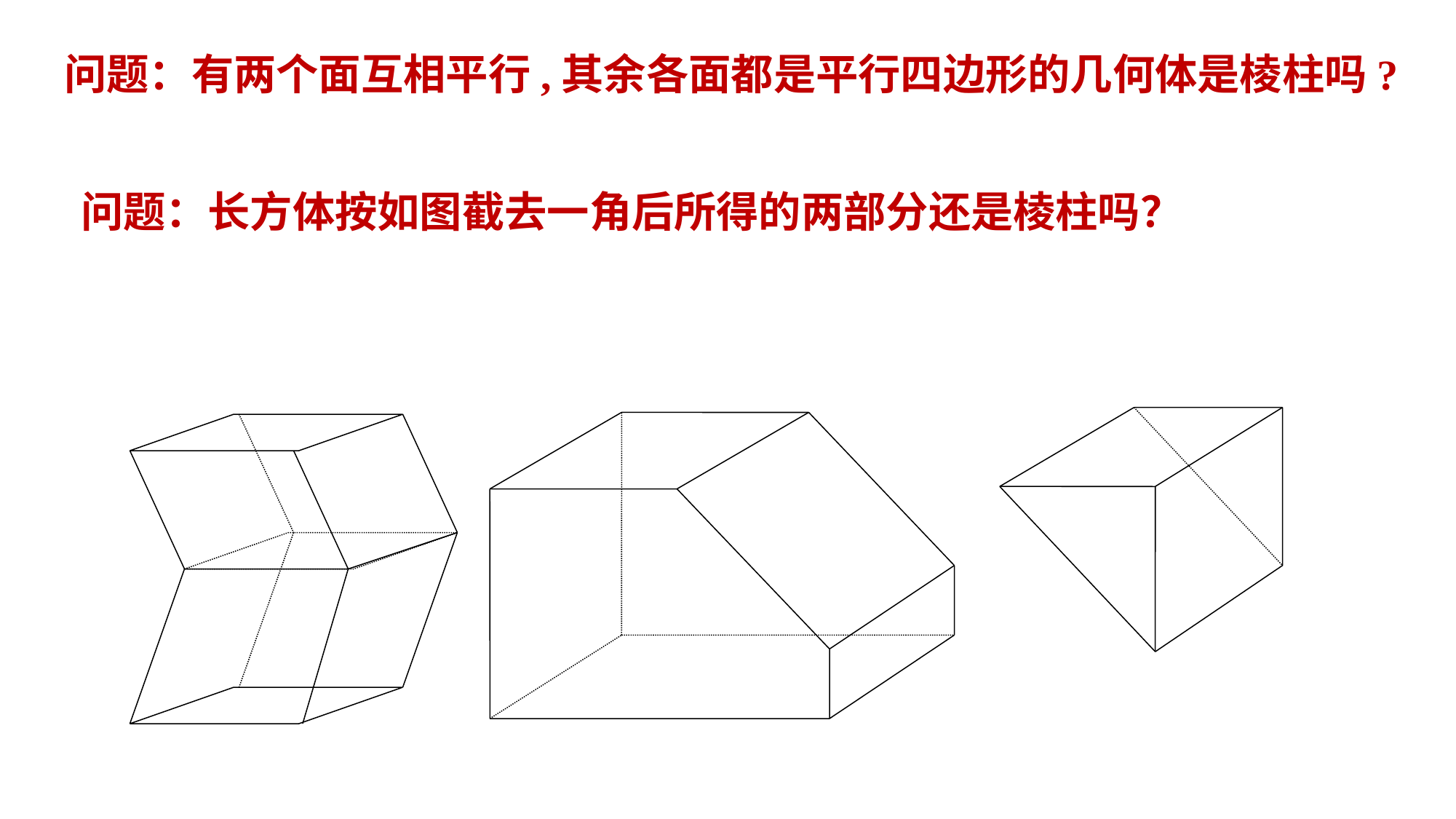

问题：有两个面互相平行,其余各面都是平行四边形的几何体是棱柱吗?
问题：长方体按如图截去一角后所得的两部分还是棱柱吗？